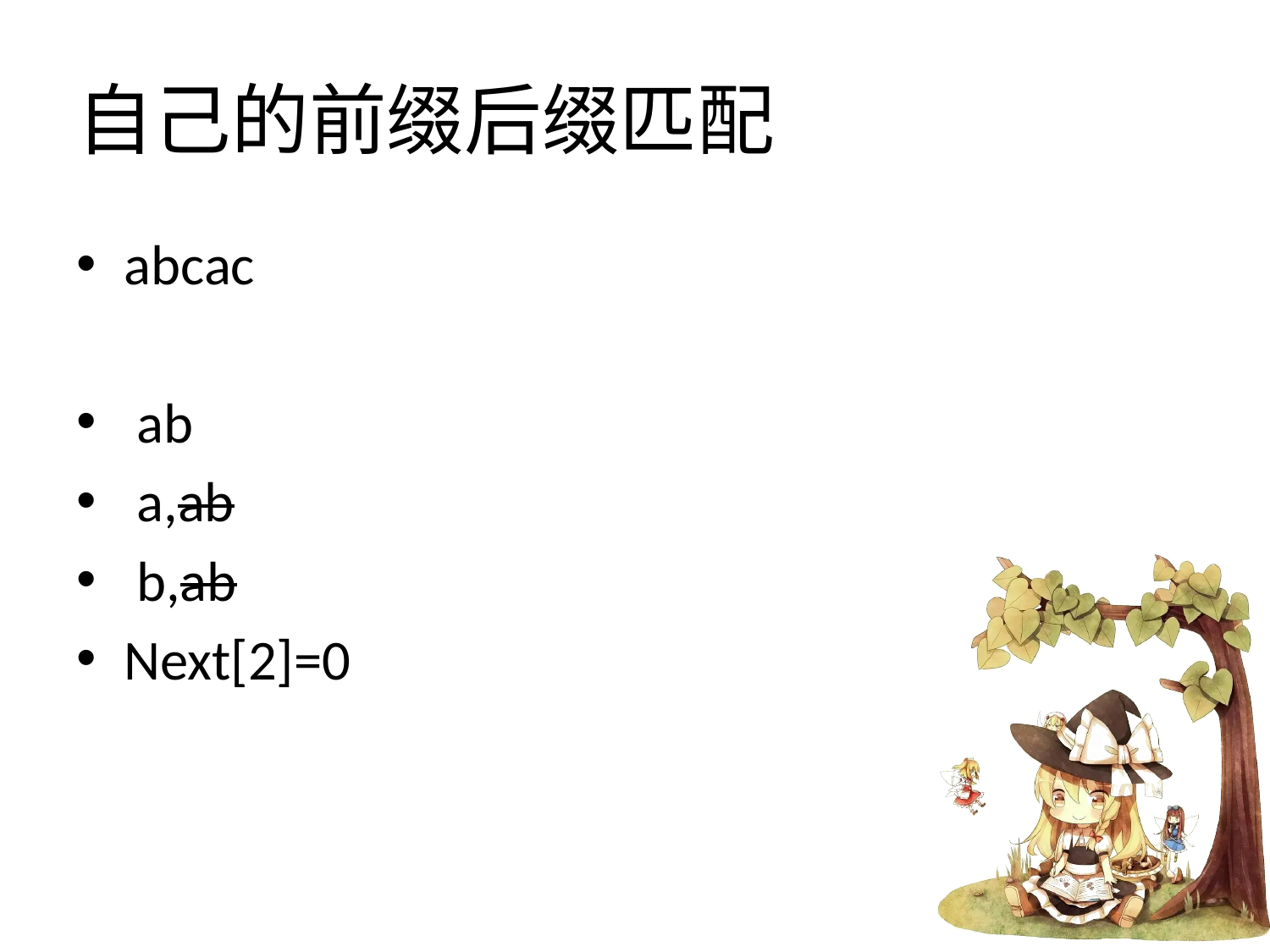

# 自己的前缀后缀匹配
abcac

 ab
 a,ab
 b,ab
Next[2]=0